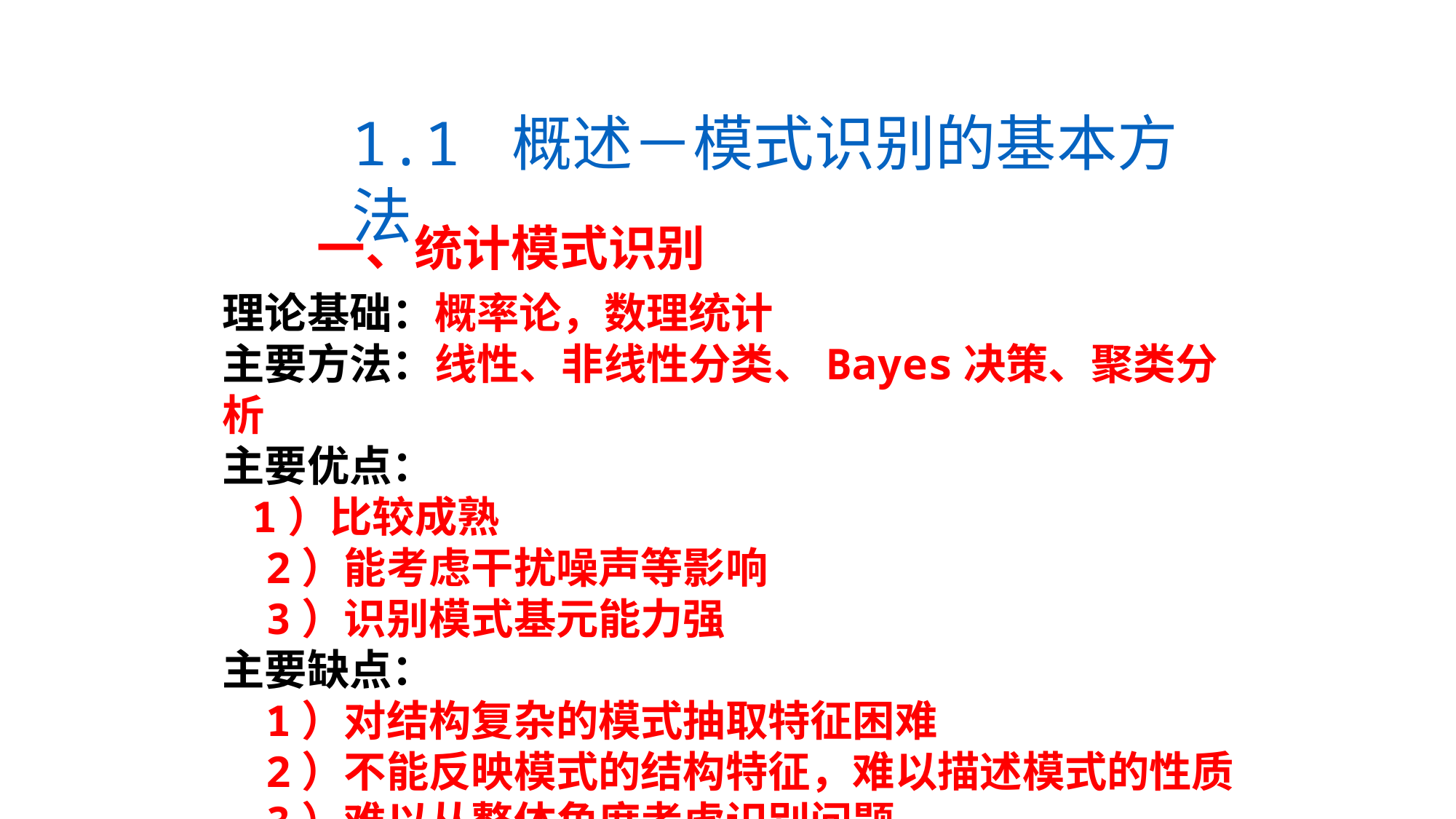

1.1 概述－模式识别的基本方法
一、统计模式识别
理论基础：概率论，数理统计
主要方法：线性、非线性分类、Bayes决策、聚类分析
主要优点：
  1）比较成熟
  	2）能考虑干扰噪声等影响
  	3）识别模式基元能力强
主要缺点：
  	1）对结构复杂的模式抽取特征困难
	2）不能反映模式的结构特征，难以描述模式的性质
	3）难以从整体角度考虑识别问题
25